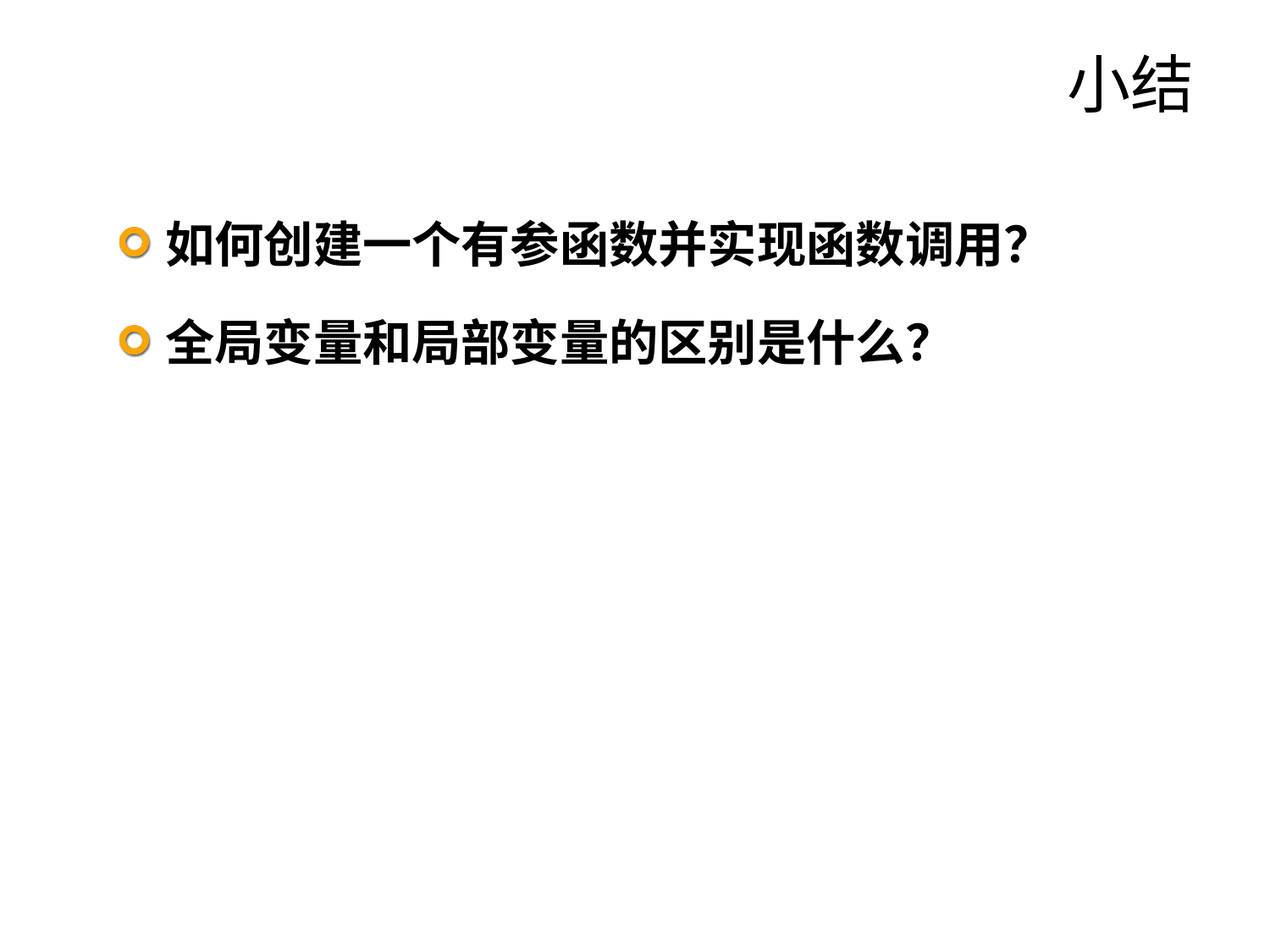

# 小结
如何创建一个有参函数并实现函数调用？
全局变量和局部变量的区别是什么？